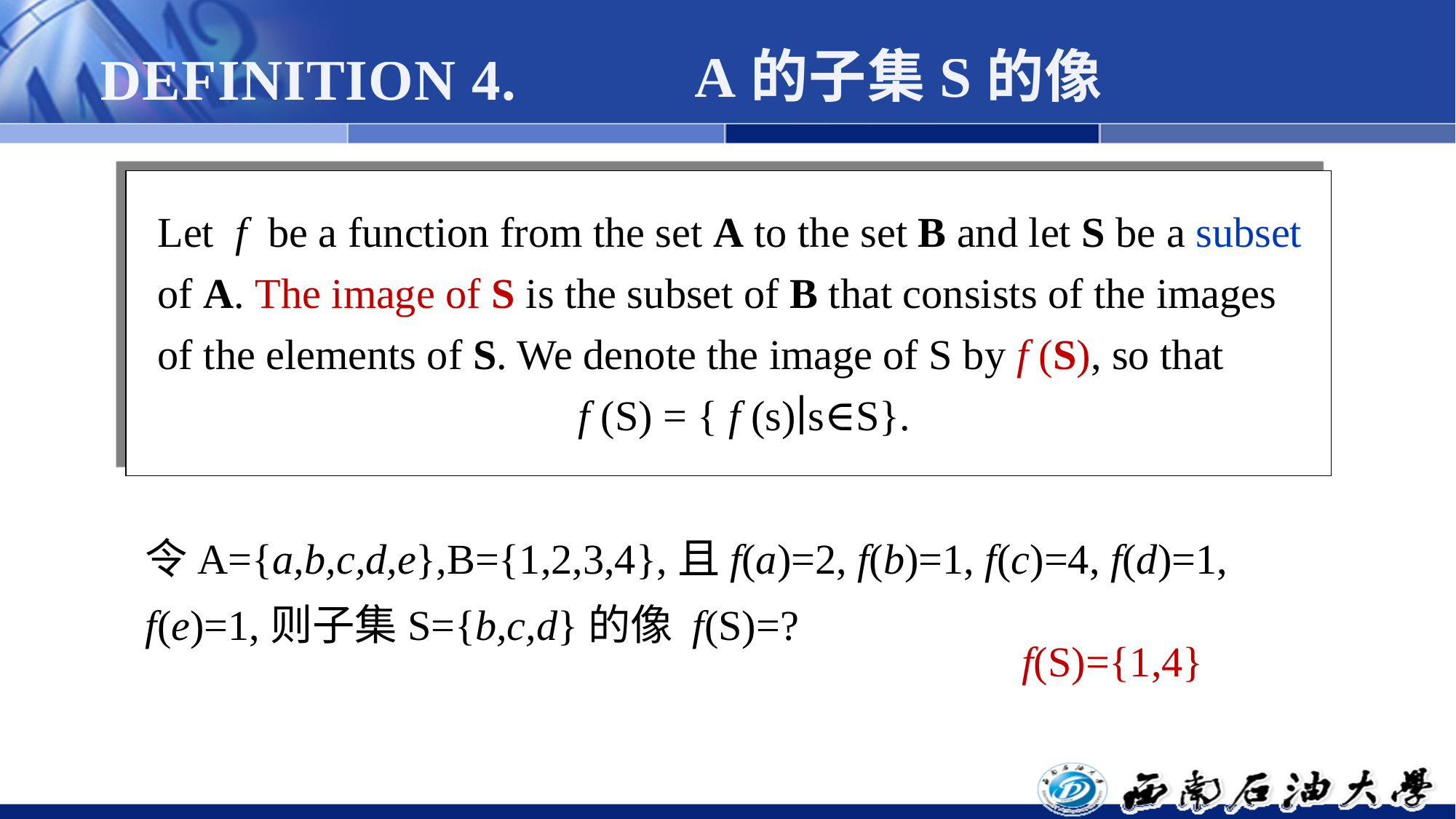

# DEFINITION 4.
A的子集S的像

Let  f  be a function from the set A to the set B and let S be a subset of A. The image of S is the subset of B that consists of the images of the elements of S. We denote the image of S by f (S), so that
   f (S) = { f (s)∣s∈S}.
令A={a,b,c,d,e},B={1,2,3,4},且f(a)=2, f(b)=1, f(c)=4, f(d)=1, f(e)=1,则子集S={b,c,d}的像 f(S)=?
f(S)={1,4}